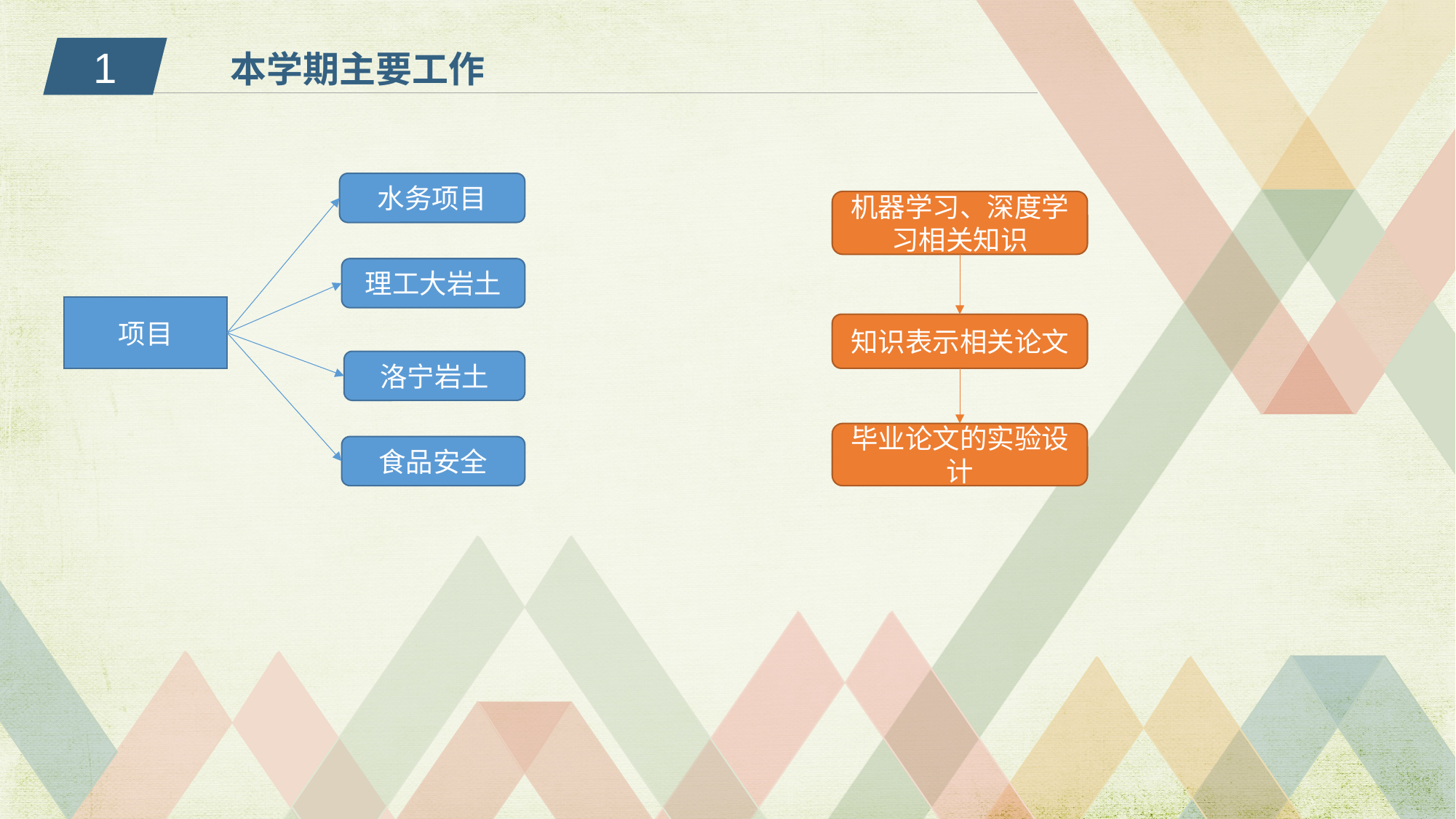

1
本学期主要工作

水务项目

机器学习、深度学习相关知识

理工大岩土
项目

知识表示相关论文

洛宁岩土

毕业论文的实验设计
食品安全